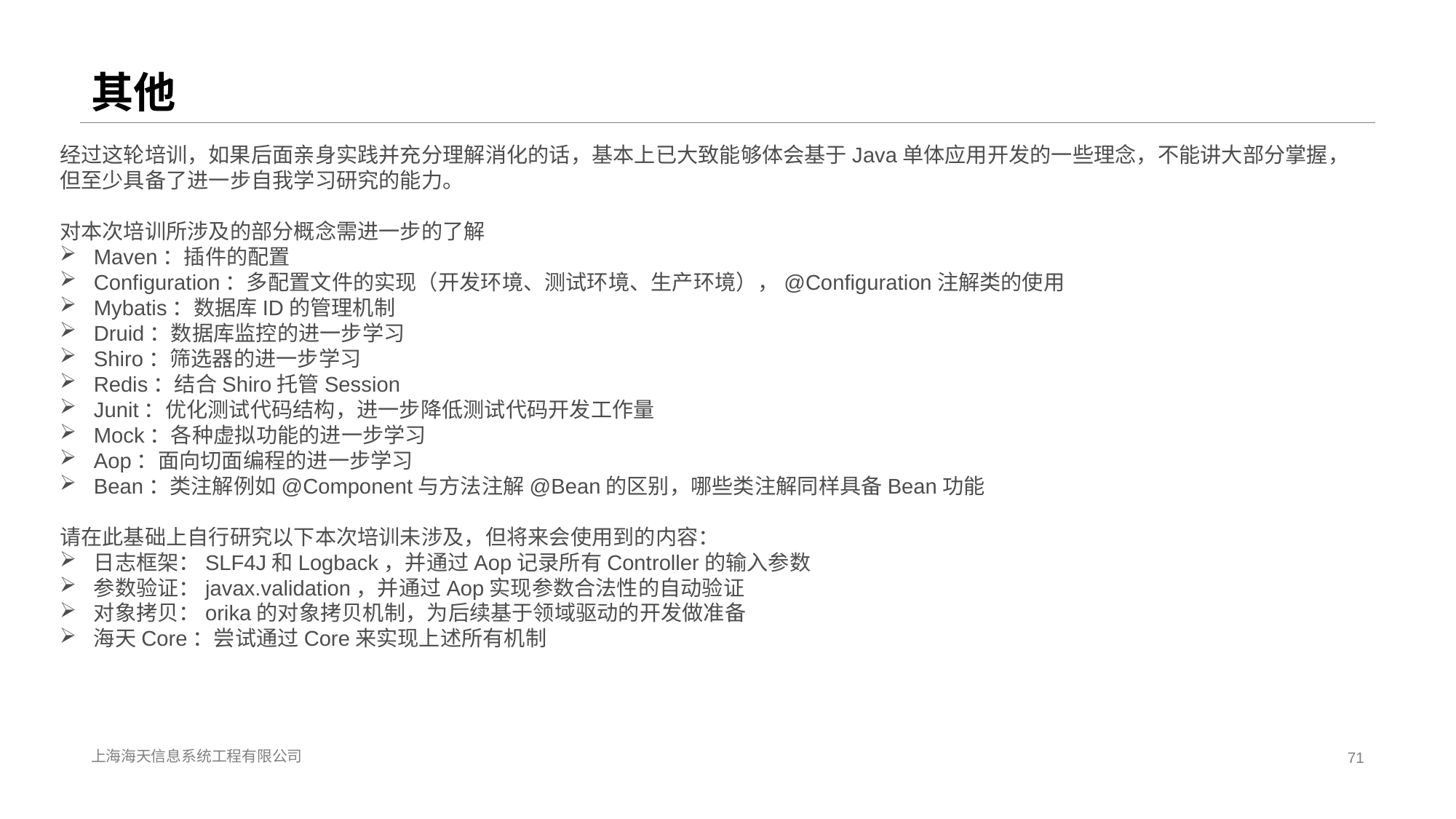

# 其他
经过这轮培训，如果后面亲身实践并充分理解消化的话，基本上已大致能够体会基于Java单体应用开发的一些理念，不能讲大部分掌握，但至少具备了进一步自我学习研究的能力。

对本次培训所涉及的部分概念需进一步的了解
Maven：插件的配置
Configuration：多配置文件的实现（开发环境、测试环境、生产环境），@Configuration注解类的使用
Mybatis：数据库ID的管理机制
Druid：数据库监控的进一步学习
Shiro：筛选器的进一步学习
Redis：结合Shiro托管Session
Junit：优化测试代码结构，进一步降低测试代码开发工作量
Mock：各种虚拟功能的进一步学习
Aop：面向切面编程的进一步学习
Bean：类注解例如@Component与方法注解@Bean的区别，哪些类注解同样具备Bean功能

请在此基础上自行研究以下本次培训未涉及，但将来会使用到的内容：
日志框架：SLF4J和Logback，并通过Aop记录所有Controller的输入参数
参数验证：javax.validation，并通过Aop实现参数合法性的自动验证
对象拷贝：orika的对象拷贝机制，为后续基于领域驱动的开发做准备
海天Core：尝试通过Core来实现上述所有机制

上海海天信息系统工程有限公司
71